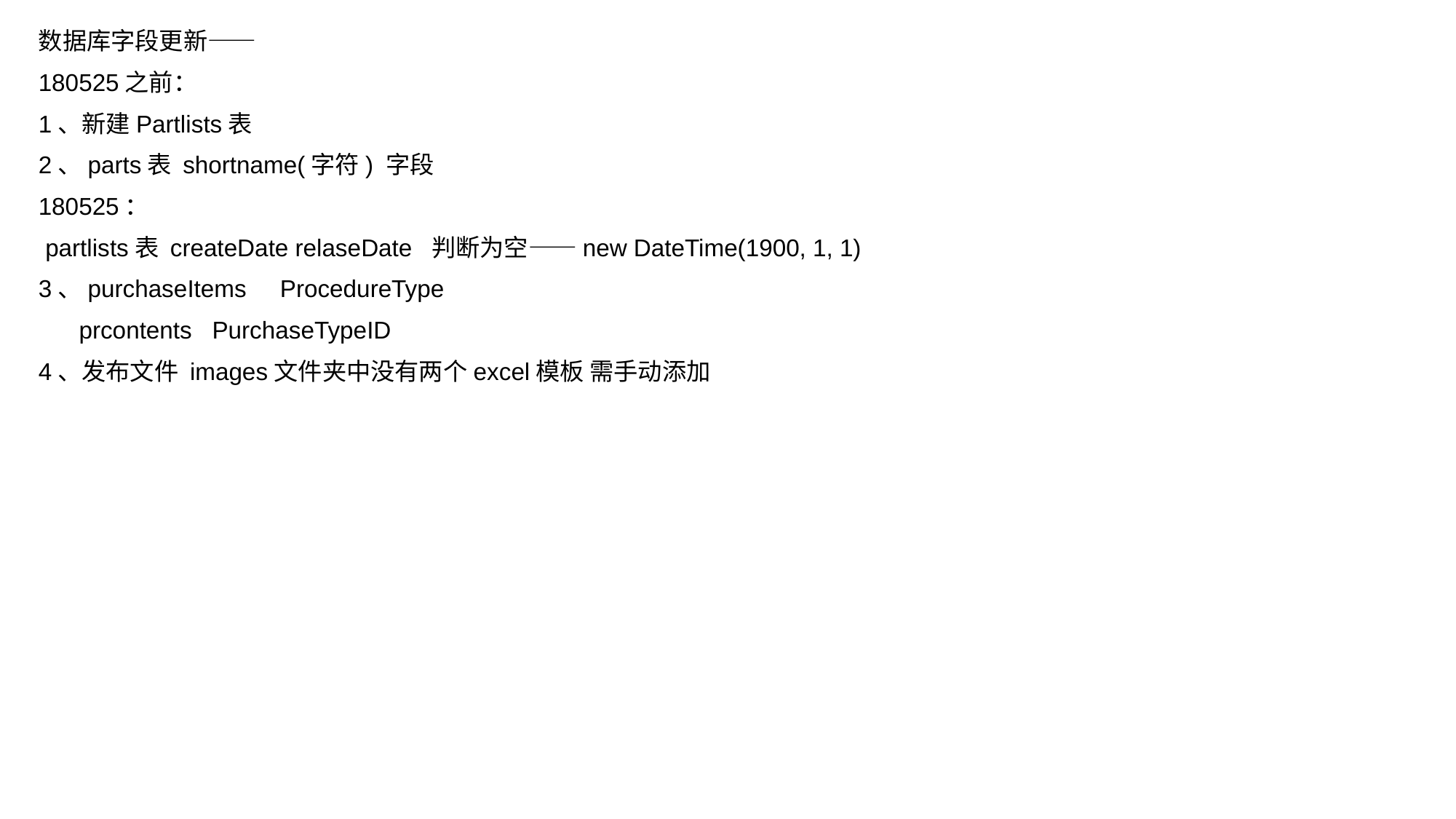

数据库字段更新——
180525之前：
1、新建Partlists表
2、parts表 shortname(字符) 字段
180525：
 partlists表 createDate relaseDate  判断为空——new DateTime(1900, 1, 1)
3、purchaseItems     ProcedureType
      prcontents   PurchaseTypeID
4、发布文件 images文件夹中没有两个excel模板 需手动添加